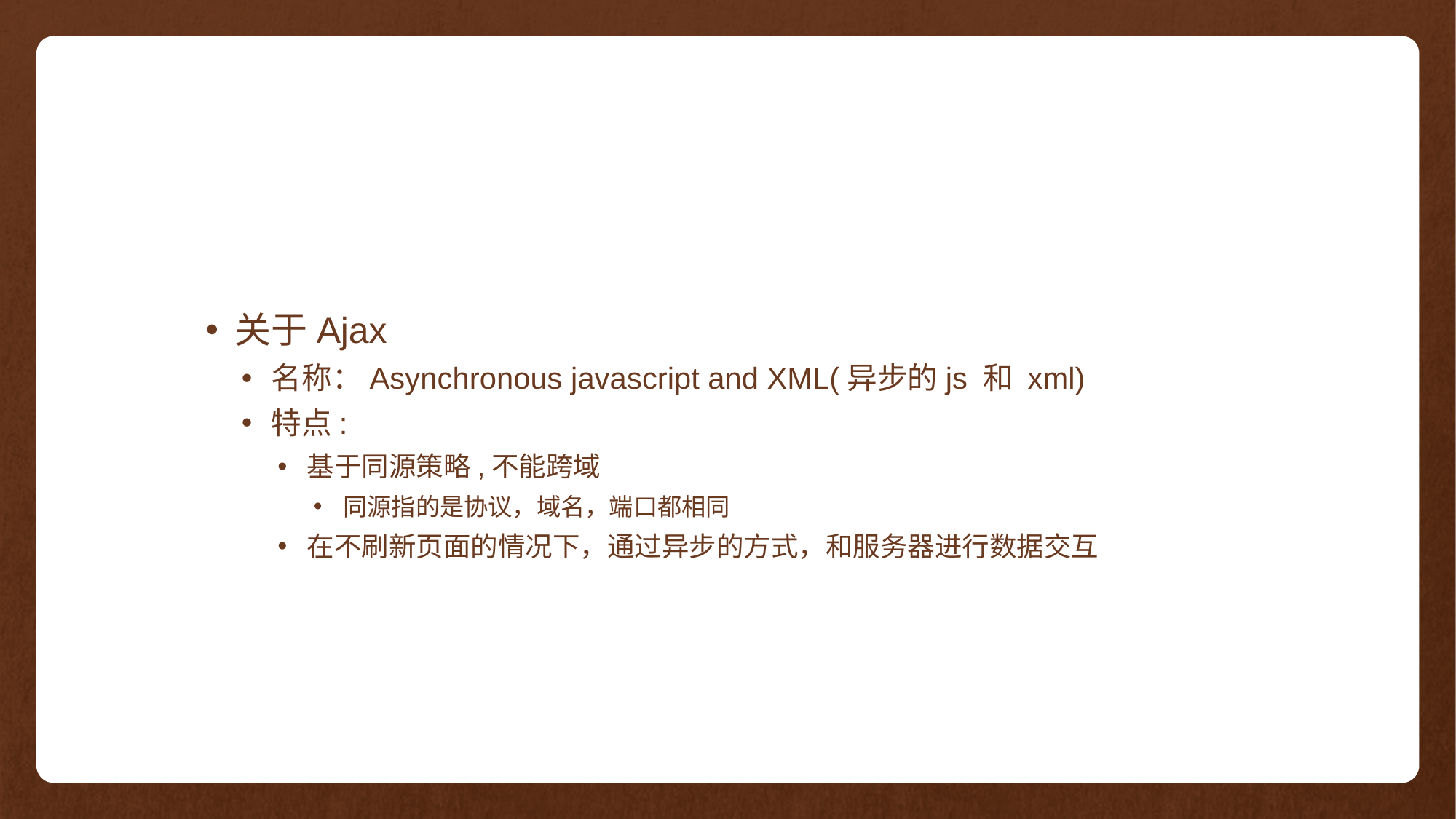

关于Ajax
名称：Asynchronous javascript and XML(异步的js 和 xml)
特点:
基于同源策略,不能跨域
同源指的是协议，域名，端口都相同
在不刷新页面的情况下，通过异步的方式，和服务器进行数据交互